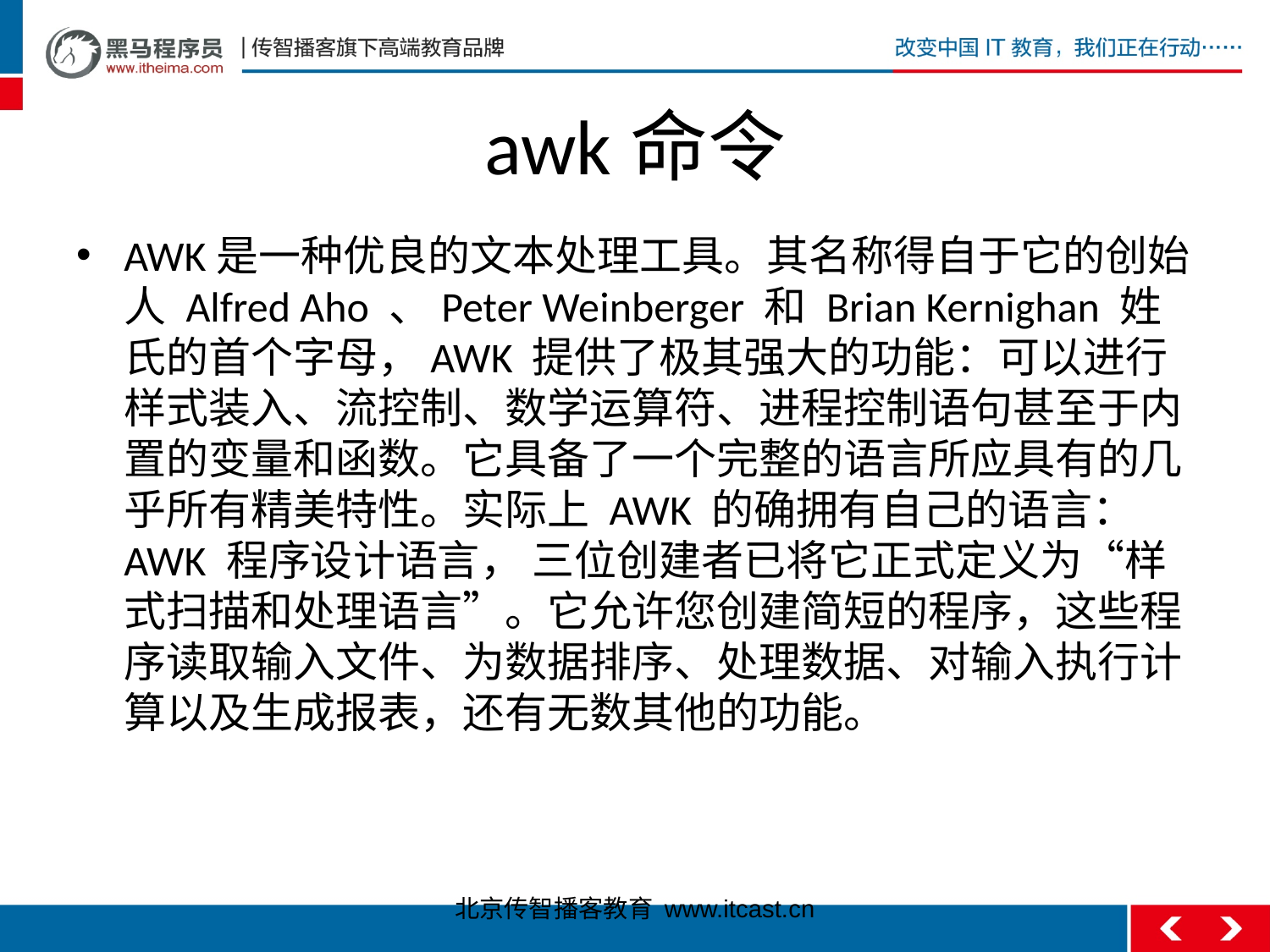

# awk命令
AWK是一种优良的文本处理工具。其名称得自于它的创始人 Alfred Aho 、Peter Weinberger 和 Brian Kernighan 姓氏的首个字母，AWK 提供了极其强大的功能：可以进行样式装入、流控制、数学运算符、进程控制语句甚至于内置的变量和函数。它具备了一个完整的语言所应具有的几乎所有精美特性。实际上 AWK 的确拥有自己的语言：AWK 程序设计语言， 三位创建者已将它正式定义为“样式扫描和处理语言”。它允许您创建简短的程序，这些程序读取输入文件、为数据排序、处理数据、对输入执行计算以及生成报表，还有无数其他的功能。
北京传智播客教育 www.itcast.cn